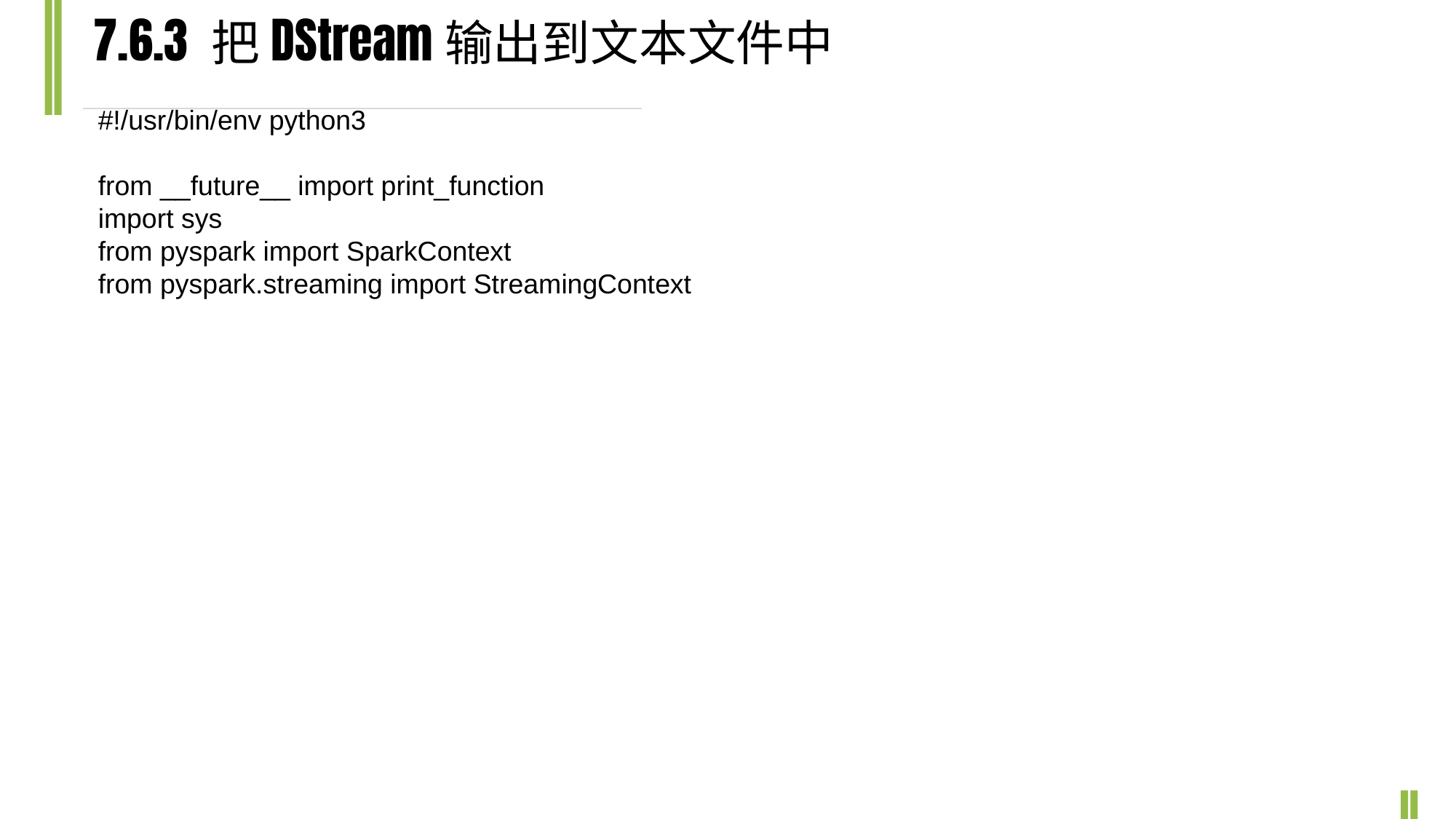

7.6.3 把DStream输出到文本文件中

#!/usr/bin/env python3

from __future__ import print_function
import sys
from pyspark import SparkContext
from pyspark.streaming import StreamingContext